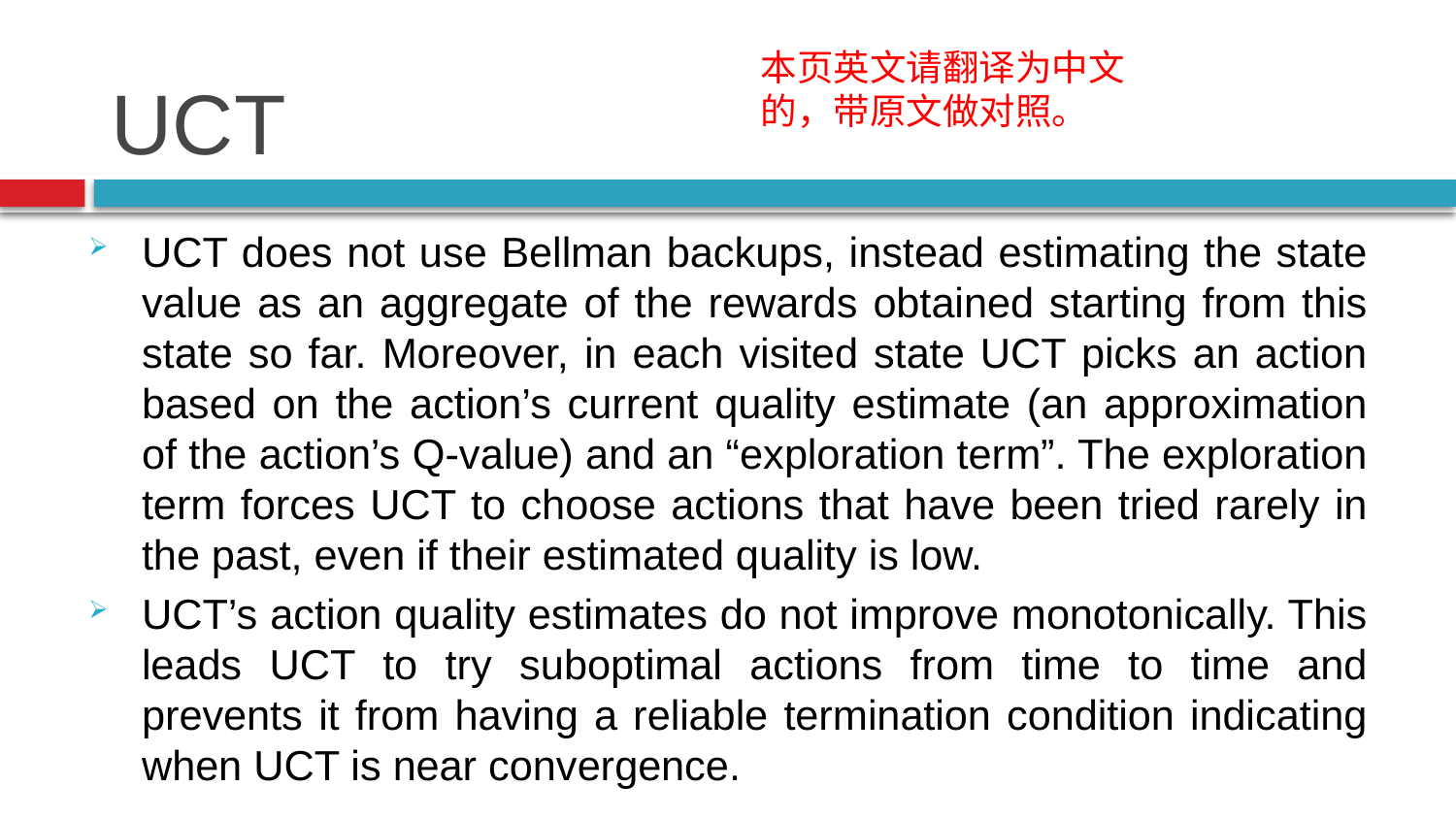

# UCT
本页英文请翻译为中文的，带原文做对照。
UCT does not use Bellman backups, instead estimating the state value as an aggregate of the rewards obtained starting from this state so far. Moreover, in each visited state UCT picks an action based on the action’s current quality estimate (an approximation of the action’s Q-value) and an “exploration term”. The exploration term forces UCT to choose actions that have been tried rarely in the past, even if their estimated quality is low.
UCT’s action quality estimates do not improve monotonically. This leads UCT to try suboptimal actions from time to time and prevents it from having a reliable termination condition indicating when UCT is near convergence.